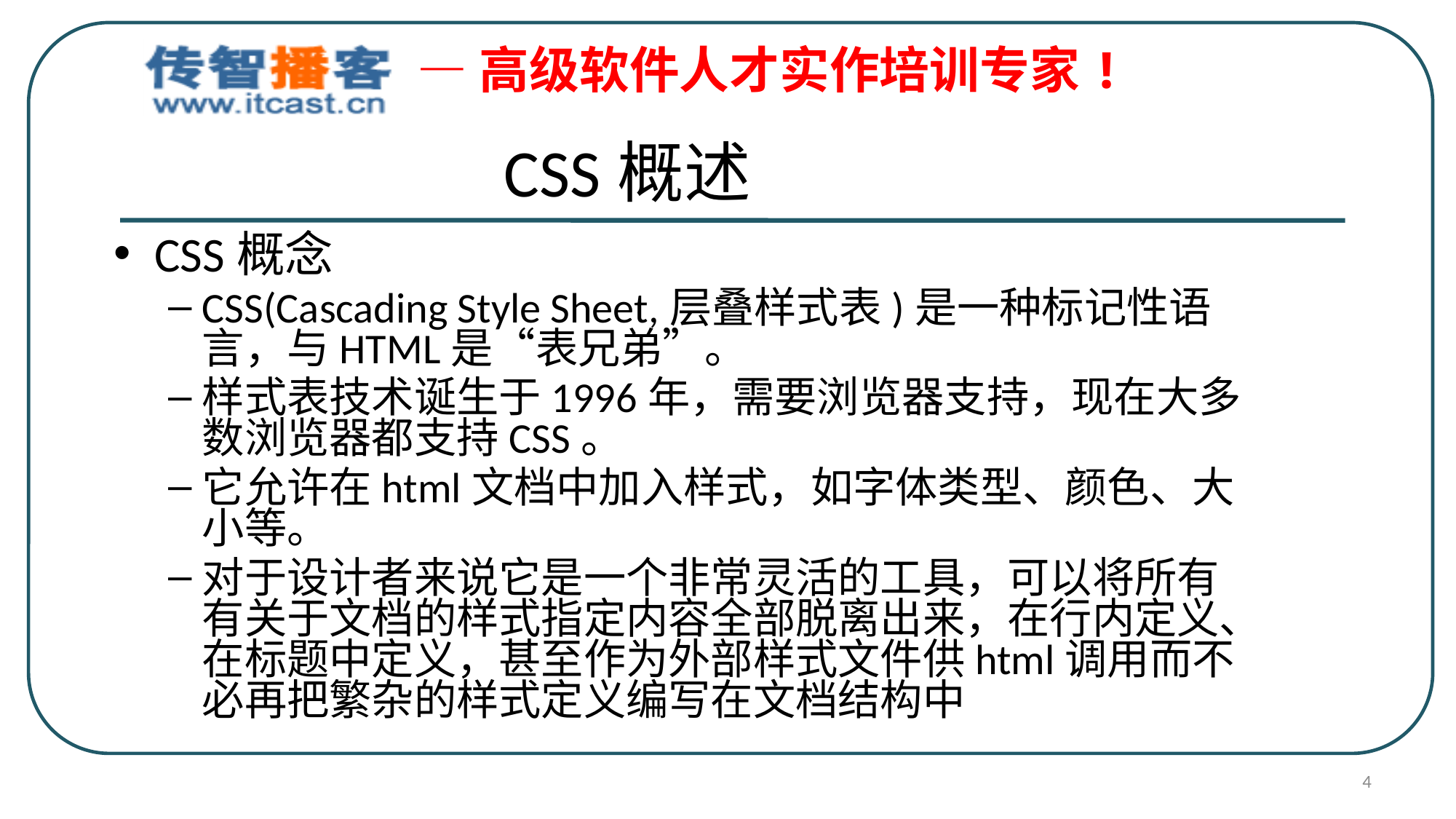

CSS概述
CSS概念
CSS(Cascading Style Sheet,层叠样式表)是一种标记性语言，与HTML是“表兄弟”。
样式表技术诞生于1996年，需要浏览器支持，现在大多数浏览器都支持CSS。
它允许在html文档中加入样式，如字体类型、颜色、大小等。
对于设计者来说它是一个非常灵活的工具，可以将所有有关于文档的样式指定内容全部脱离出来，在行内定义、在标题中定义，甚至作为外部样式文件供html调用而不必再把繁杂的样式定义编写在文档结构中
4